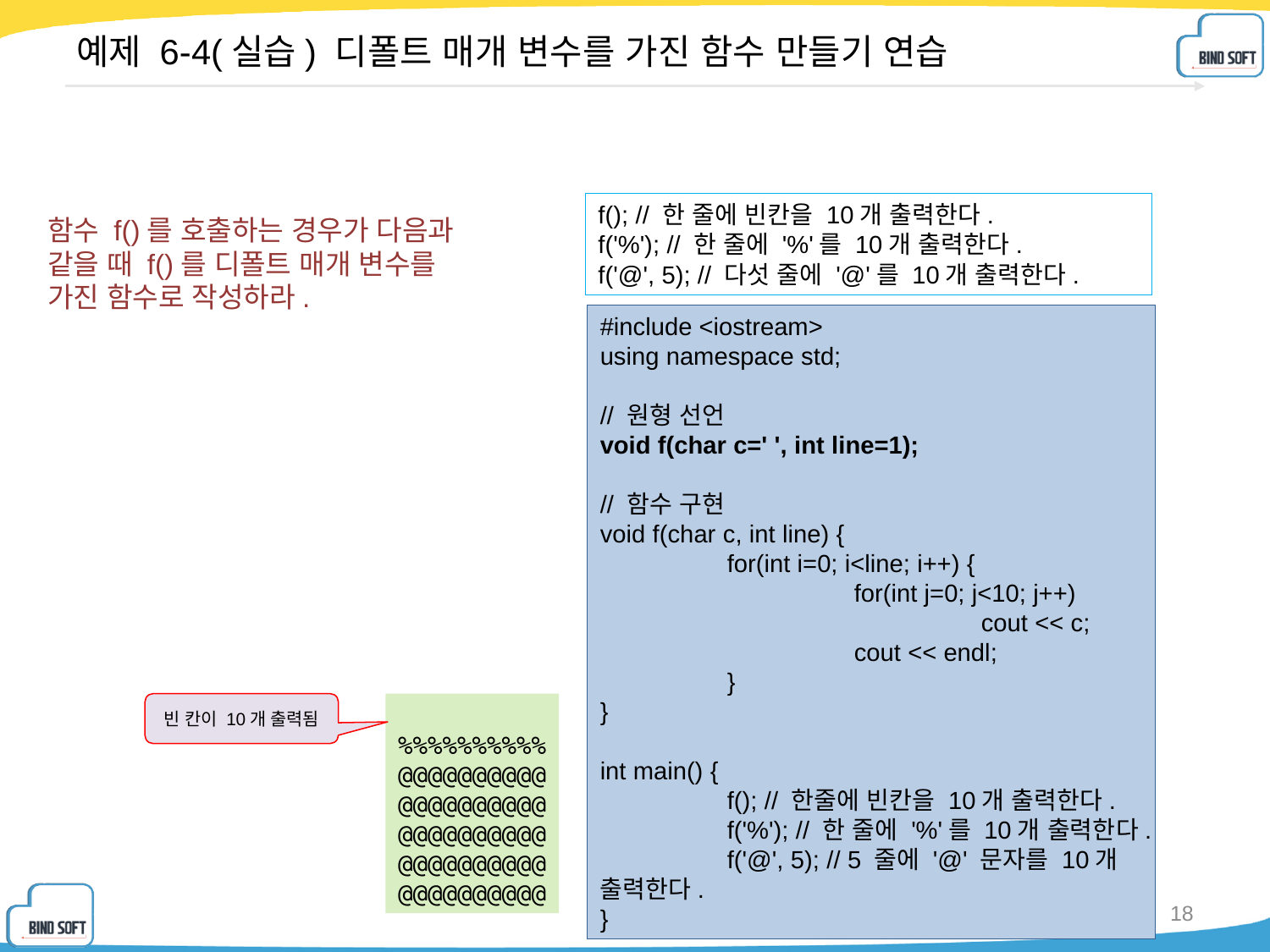

# 예제 6-4(실습) 디폴트 매개 변수를 가진 함수 만들기 연습
f(); // 한 줄에 빈칸을 10개 출력한다.
f('%'); // 한 줄에 '%'를 10개 출력한다.
f('@', 5); // 다섯 줄에 '@'를 10개 출력한다.
함수 f()를 호출하는 경우가 다음과 같을 때 f()를 디폴트 매개 변수를 가진 함수로 작성하라.
#include <iostream>
using namespace std;

// 원형 선언
void f(char c=' ', int line=1);

// 함수 구현
void f(char c, int line) {
	for(int i=0; i<line; i++) {
		for(int j=0; j<10; j++)
			cout << c;
		cout << endl;
	}
}

int main() {
	f(); // 한줄에 빈칸을 10개 출력한다.
	f('%'); // 한 줄에 '%'를 10개 출력한다.
	f('@', 5); // 5 줄에 '@' 문자를 10개 출력한다.
}
빈 칸이 10개 출력됨

%%%%%%%%%%
@@@@@@@@@@
@@@@@@@@@@
@@@@@@@@@@
@@@@@@@@@@
@@@@@@@@@@
18